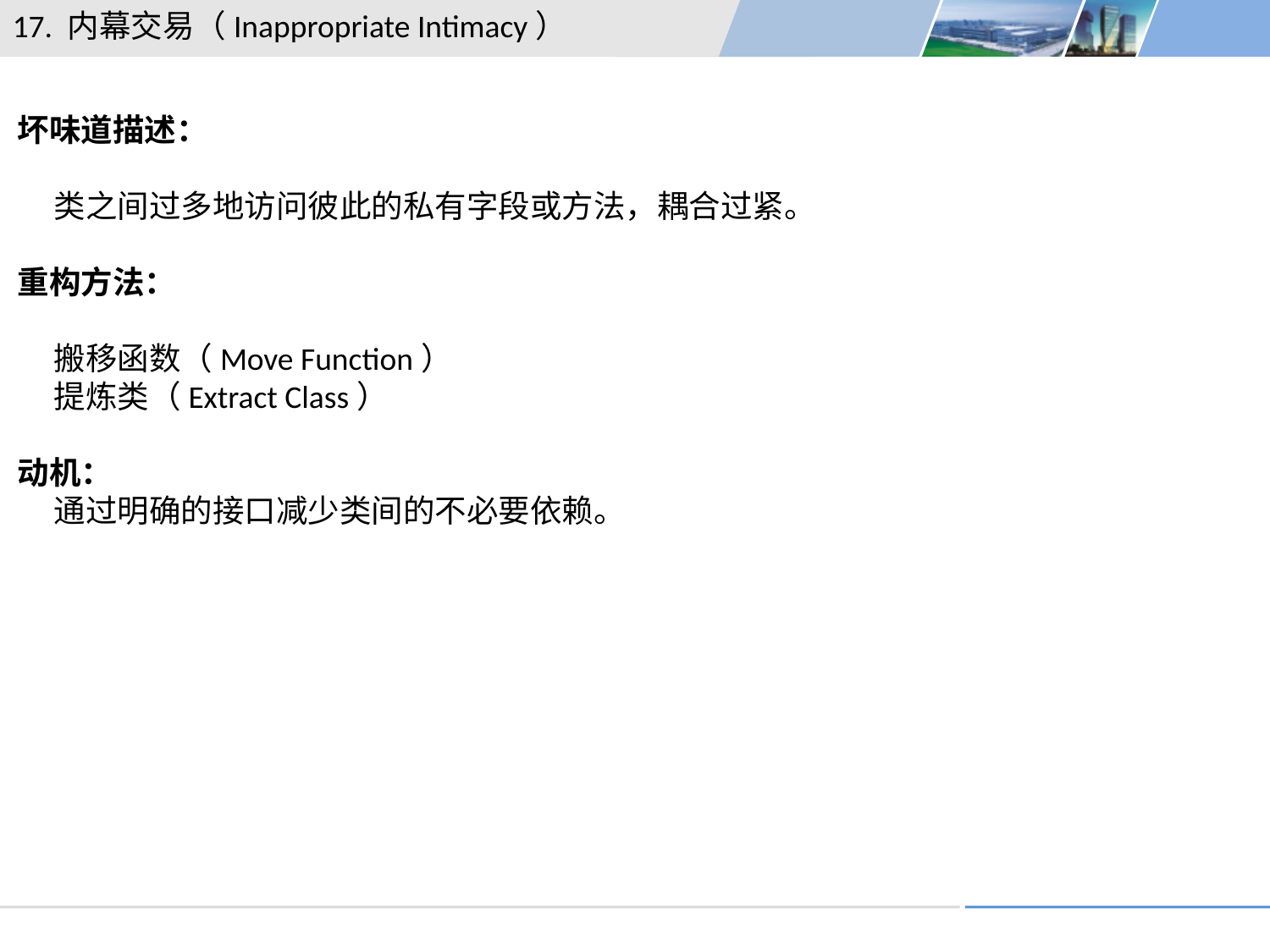

17. 内幕交易（Inappropriate Intimacy）
坏味道描述：

    类之间过多地访问彼此的私有字段或方法，耦合过紧。

重构方法：

    搬移函数（Move Function）
    提炼类（Extract Class）

动机：
    通过明确的接口减少类间的不必要依赖。